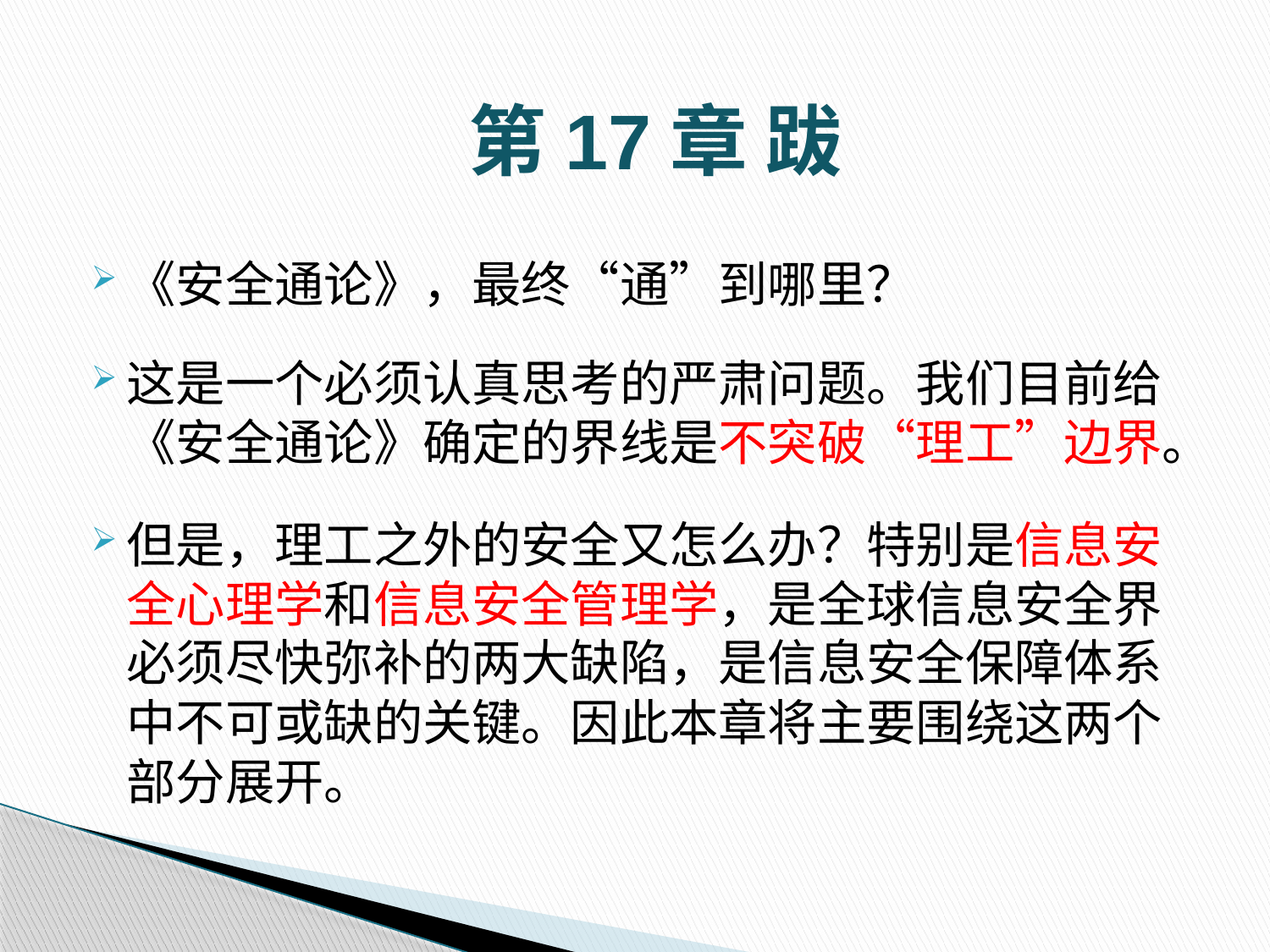

第17章 跋

《安全通论》，最终“通”到哪里？

这是一个必须认真思考的严肃问题。我们目前给《安全通论》确定的界线是不突破“理工”边界。

但是，理工之外的安全又怎么办？特别是信息安全心理学和信息安全管理学，是全球信息安全界必须尽快弥补的两大缺陷，是信息安全保障体系中不可或缺的关键。因此本章将主要围绕这两个部分展开。